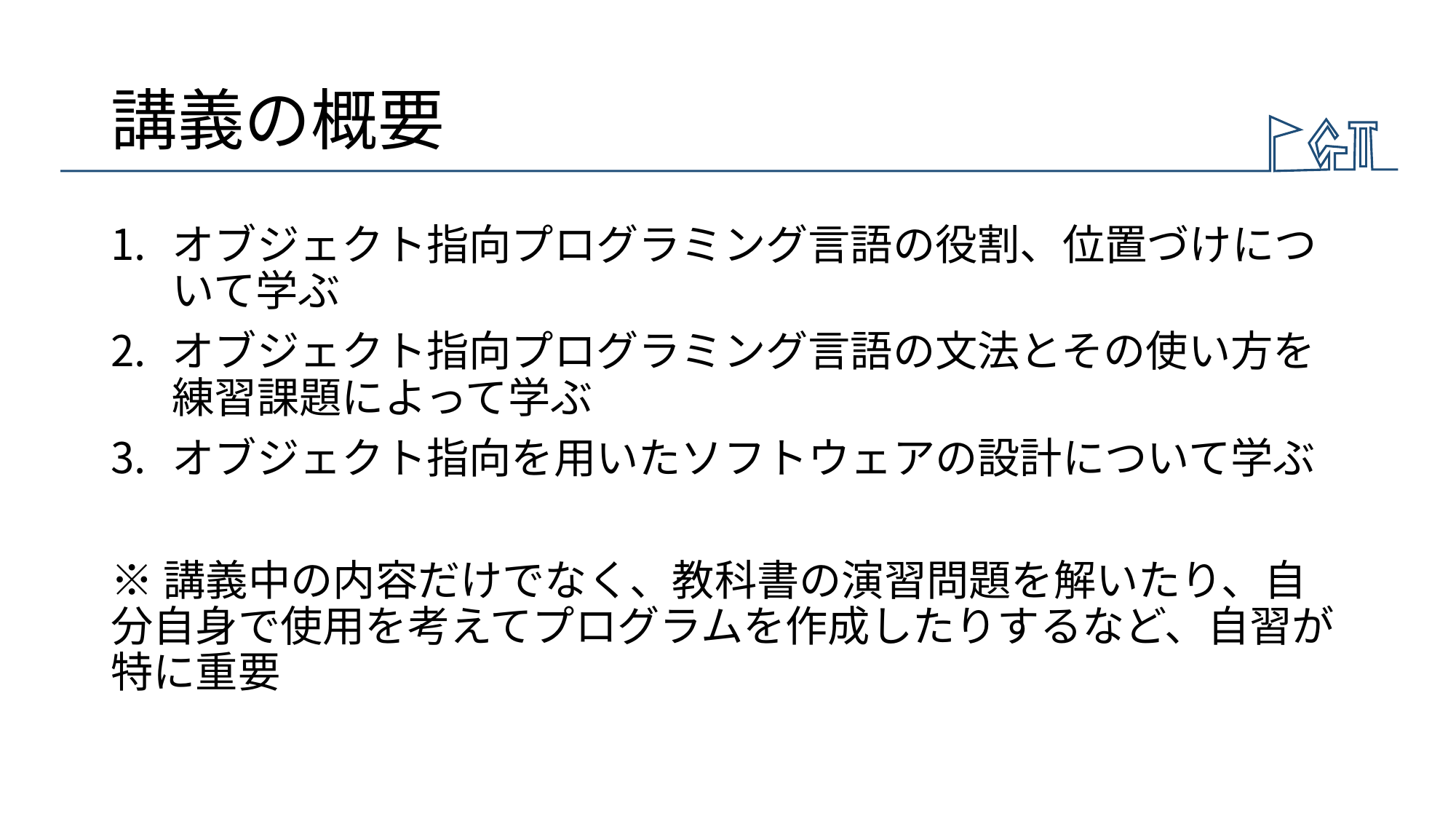

# 講義の概要
オブジェクト指向プログラミング言語の役割、位置づけについて学ぶ
オブジェクト指向プログラミング言語の文法とその使い方を練習課題によって学ぶ
オブジェクト指向を用いたソフトウェアの設計について学ぶ

※講義中の内容だけでなく、教科書の演習問題を解いたり、自分自身で使用を考えてプログラムを作成したりするなど、自習が特に重要